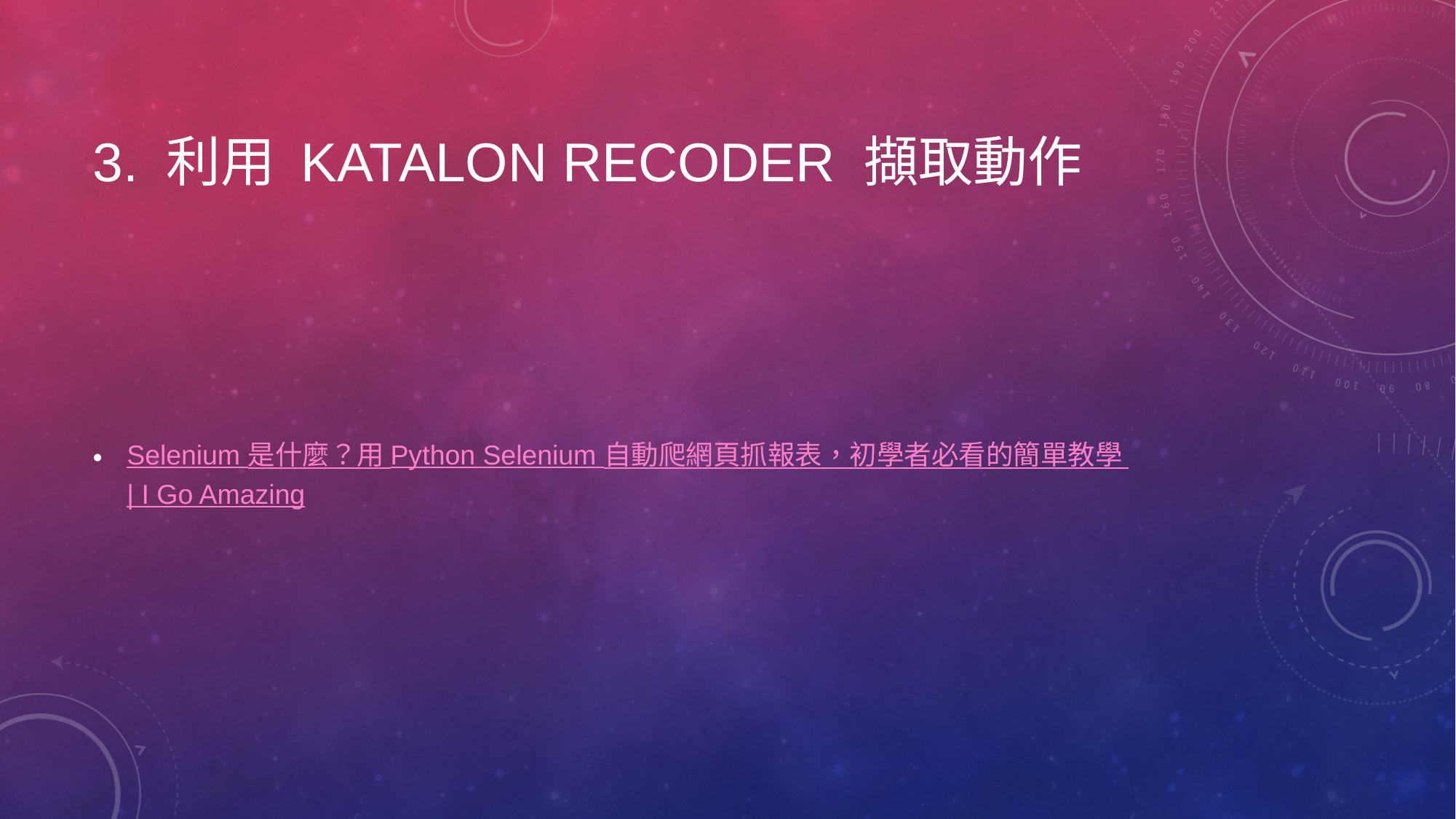

# 3. 利用 Katalon Recoder 擷取動作
Selenium 是什麼？用 Python Selenium 自動爬網頁抓報表，初學者必看的簡單教學 | I Go Amazing